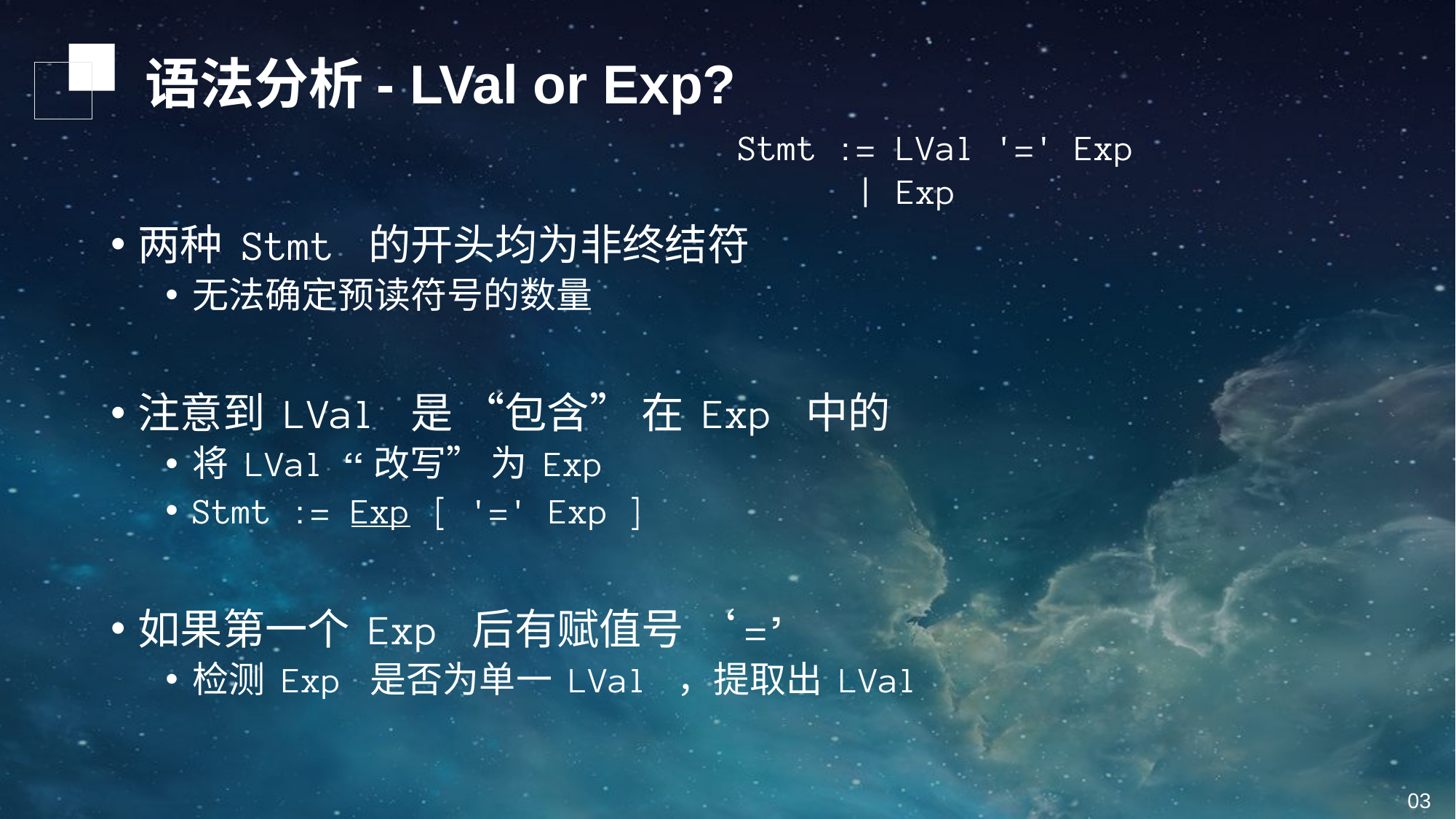

语法分析- LVal or Exp?

Stmt := LVal '=' Exp
      | Exp
两种 Stmt 的开头均为非终结符
无法确定预读符号的数量

注意到 LVal 是 “包含” 在 Exp 中的
将 LVal “改写” 为 Exp
Stmt := Exp [ '=' Exp ]

如果第一个 Exp 后有赋值号 ‘=’
检测 Exp 是否为单一 LVal ，提取出 LVal
03